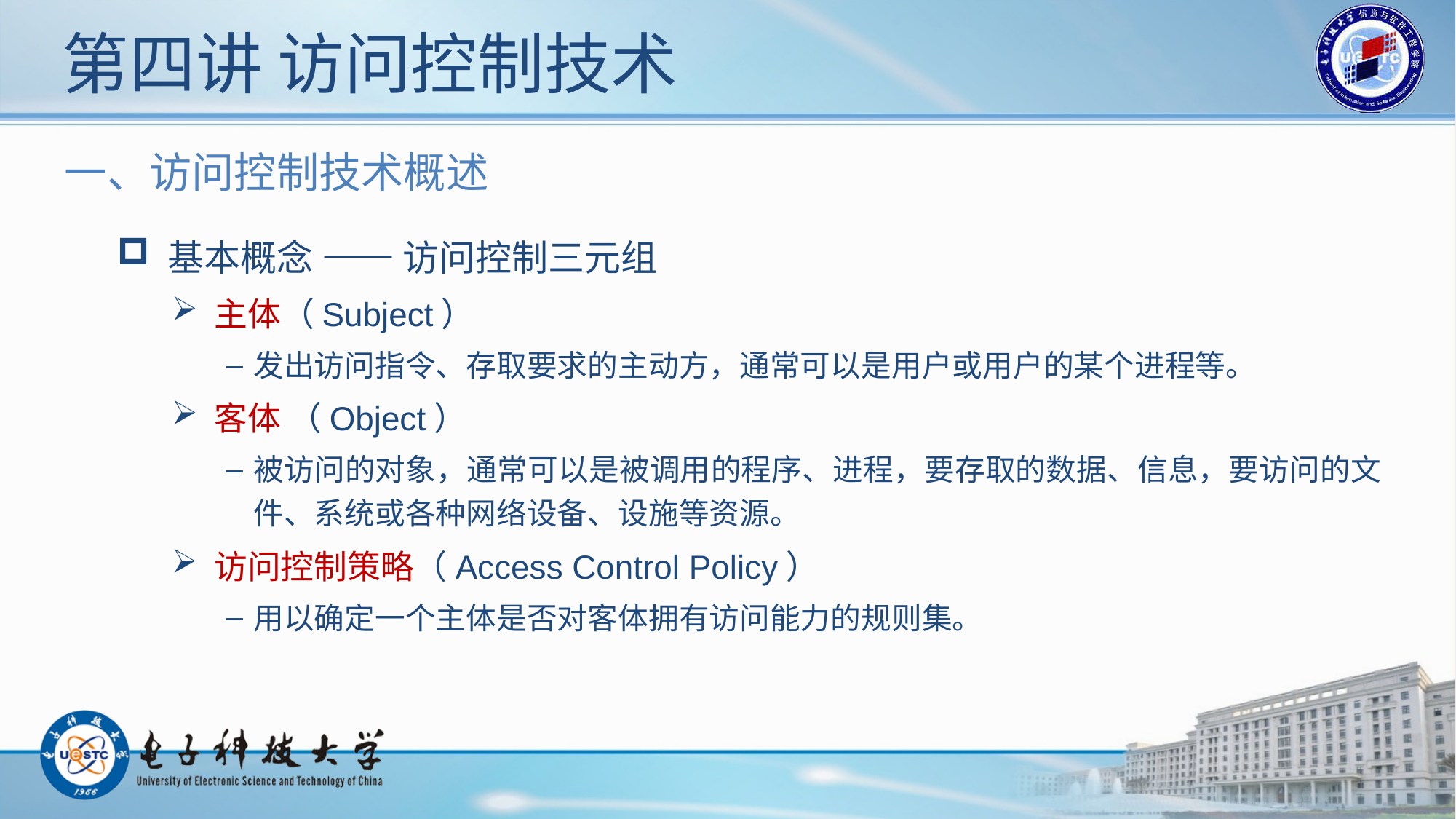

# 第四讲 访问控制技术
一、访问控制技术概述
 基本概念 —— 访问控制三元组
 主体（Subject）
发出访问指令、存取要求的主动方，通常可以是用户或用户的某个进程等。
 客体 （Object）
被访问的对象，通常可以是被调用的程序、进程，要存取的数据、信息，要访问的文件、系统或各种网络设备、设施等资源。
 访问控制策略（Access Control Policy）
用以确定一个主体是否对客体拥有访问能力的规则集。